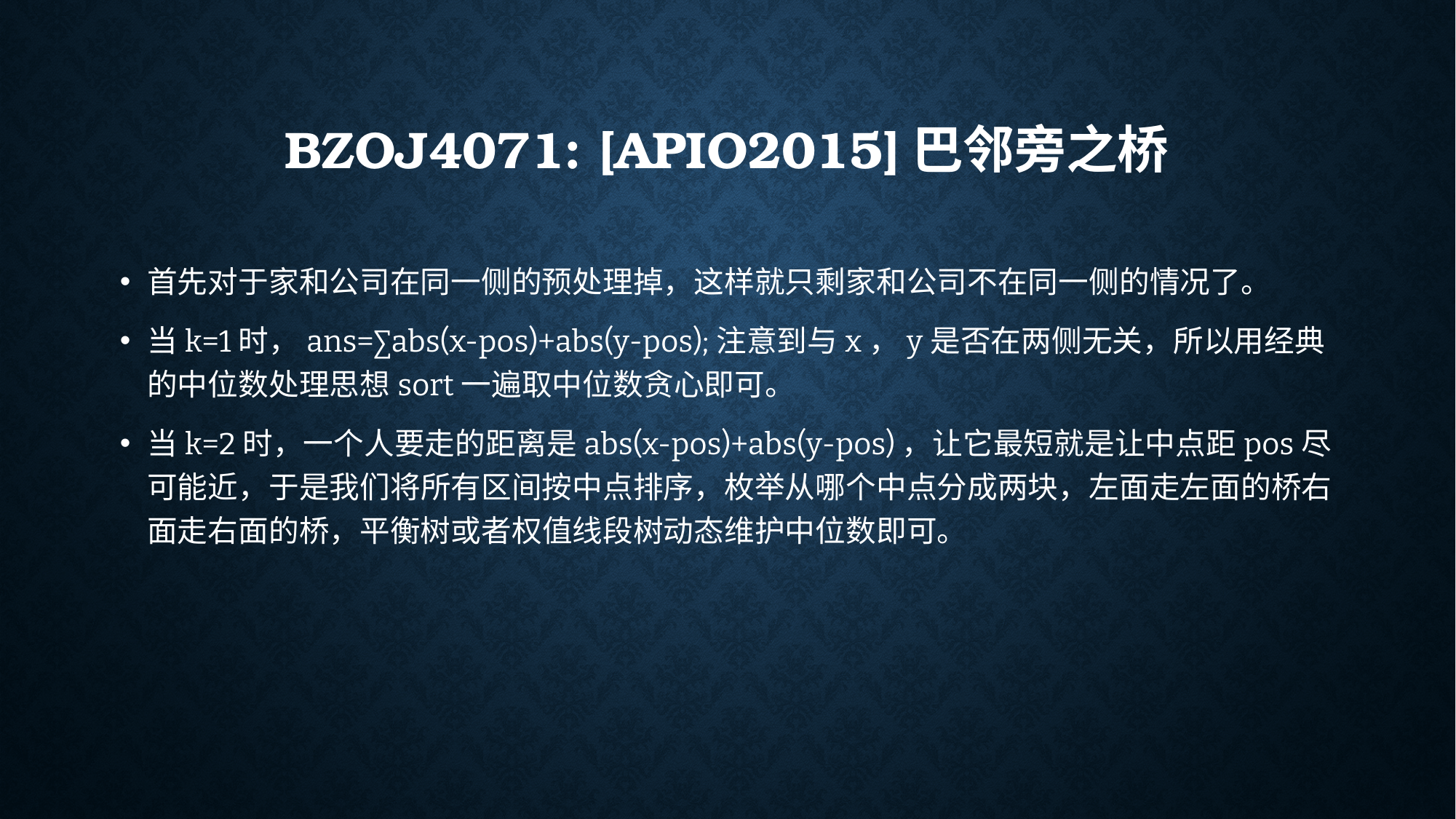

# BZOJ4071: [Apio2015]巴邻旁之桥
首先对于家和公司在同一侧的预处理掉，这样就只剩家和公司不在同一侧的情况了。
当k=1时，ans=∑abs(x-pos)+abs(y-pos);注意到与x，y是否在两侧无关，所以用经典的中位数处理思想sort一遍取中位数贪心即可。
当k=2时，一个人要走的距离是abs(x-pos)+abs(y-pos)，让它最短就是让中点距pos尽可能近，于是我们将所有区间按中点排序，枚举从哪个中点分成两块，左面走左面的桥右面走右面的桥，平衡树或者权值线段树动态维护中位数即可。